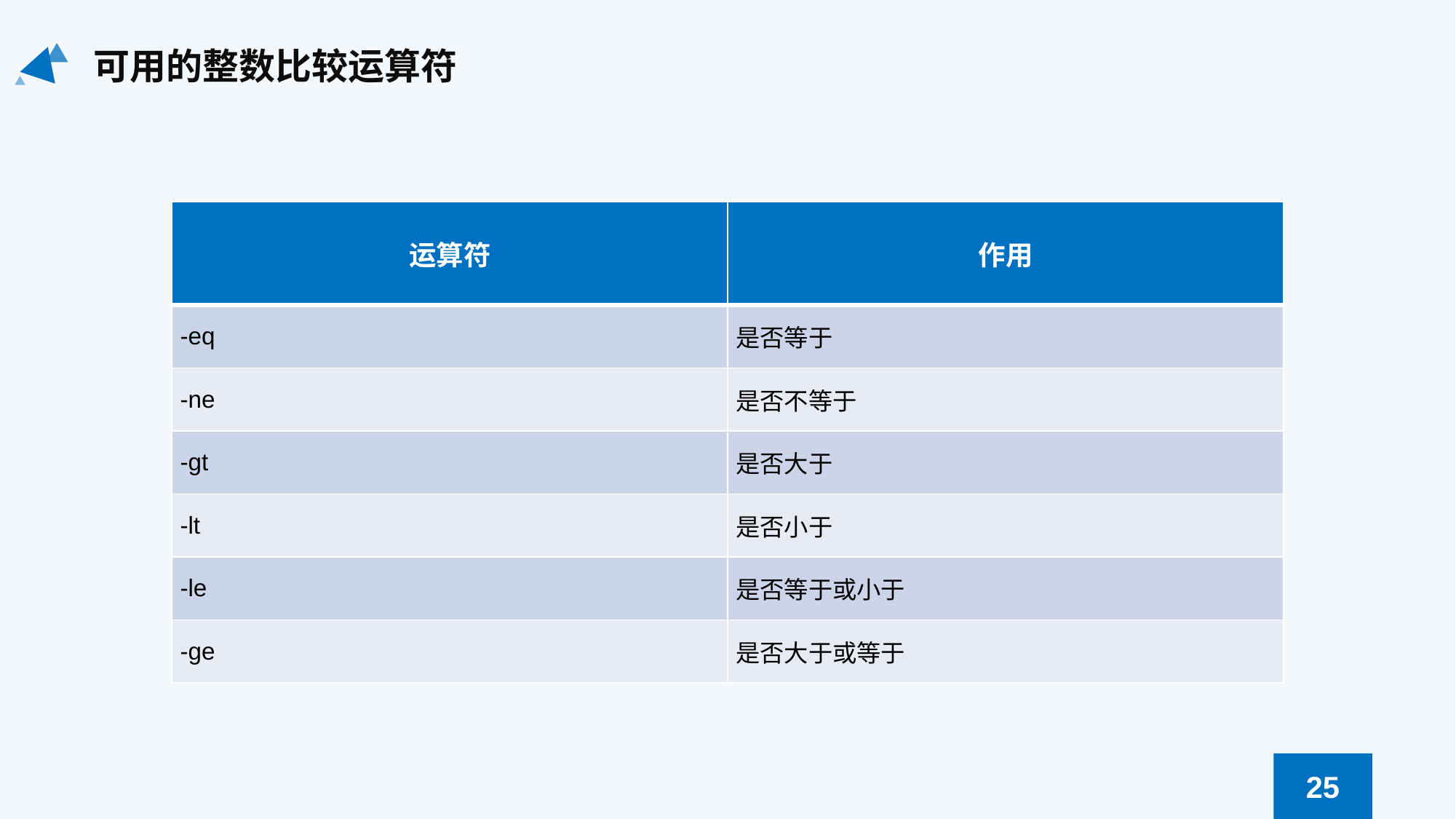

可用的整数比较运算符

| 运算符 | 作用 |
| --- | --- |
| -eq | 是否等于 |
| -ne | 是否不等于 |
| -gt | 是否大于 |
| -lt | 是否小于 |
| -le | 是否等于或小于 |
| -ge | 是否大于或等于 |

25